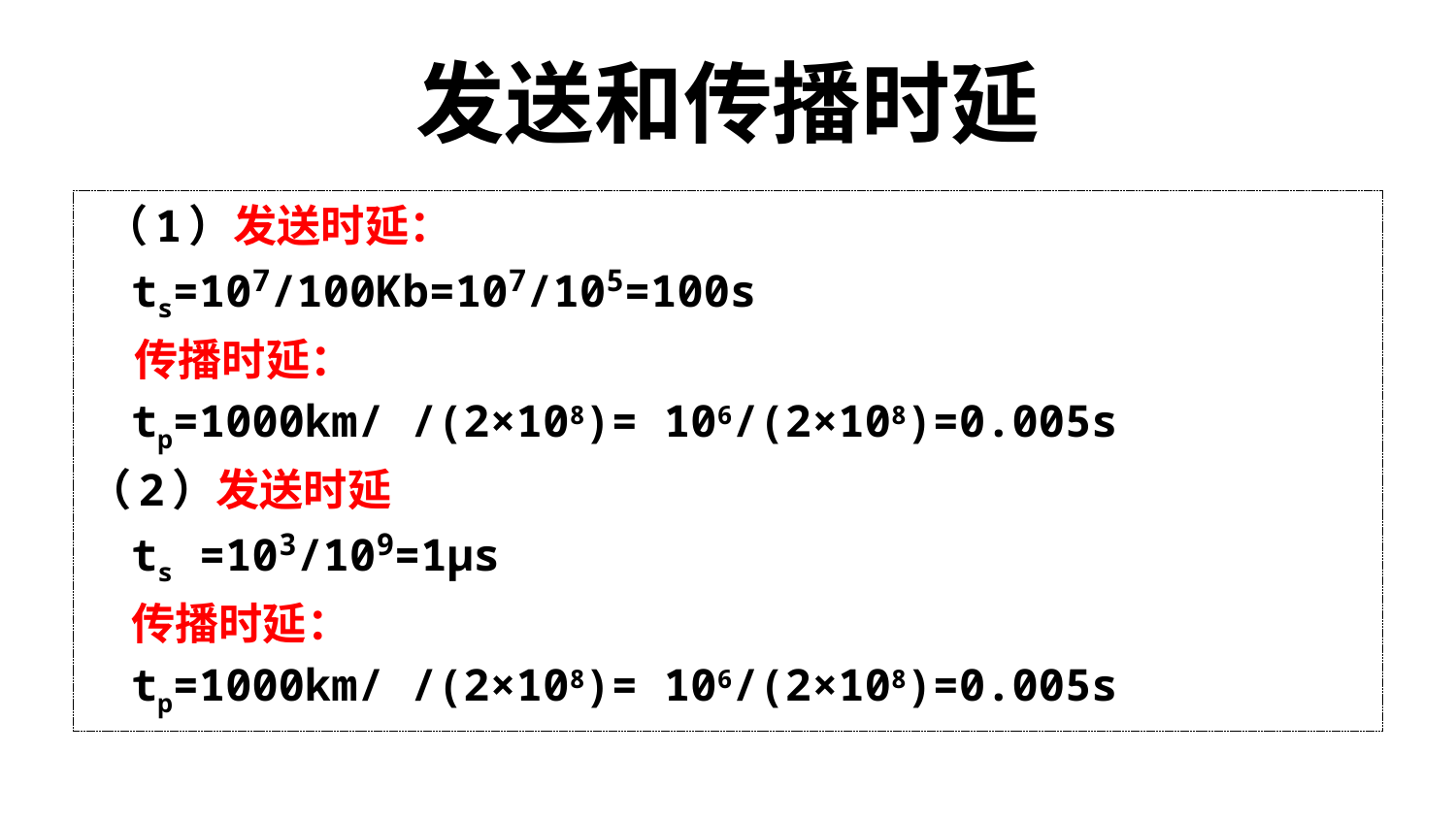

# 发送和传播时延
 （1）发送时延：
	ts=107/100Kb=107/105=100s
    传播时延：
	tp=1000km/ /(2×108)= 106/(2×108)=0.005s
（2）发送时延
	ts =103/109=1µs
	传播时延：
	tp=1000km/ /(2×108)= 106/(2×108)=0.005s